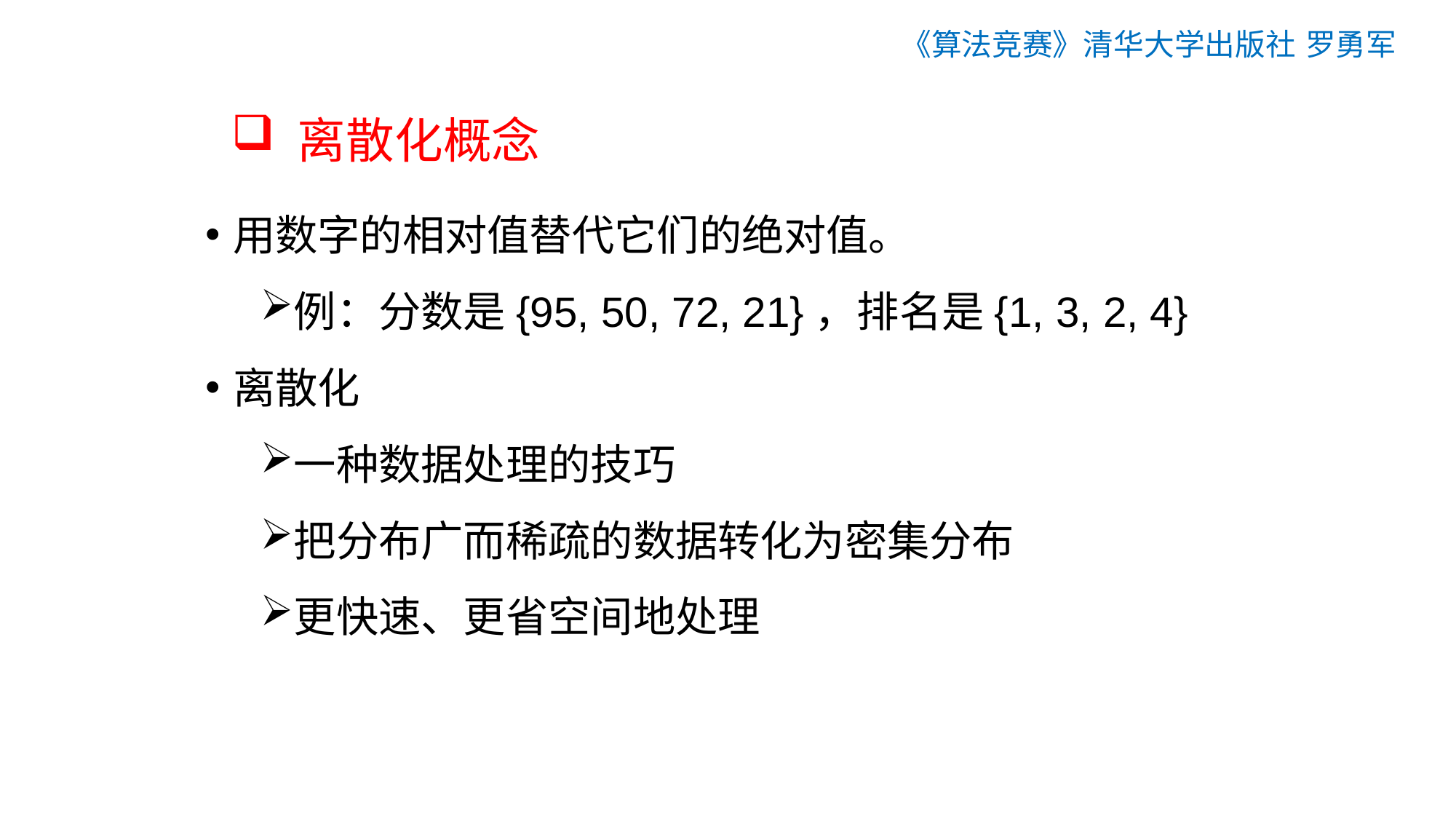

《算法竞赛》清华大学出版社 罗勇军
# 离散化概念
用数字的相对值替代它们的绝对值。
例：分数是{95, 50, 72, 21}，排名是{1, 3, 2, 4}
离散化
一种数据处理的技巧
把分布广而稀疏的数据转化为密集分布
更快速、更省空间地处理